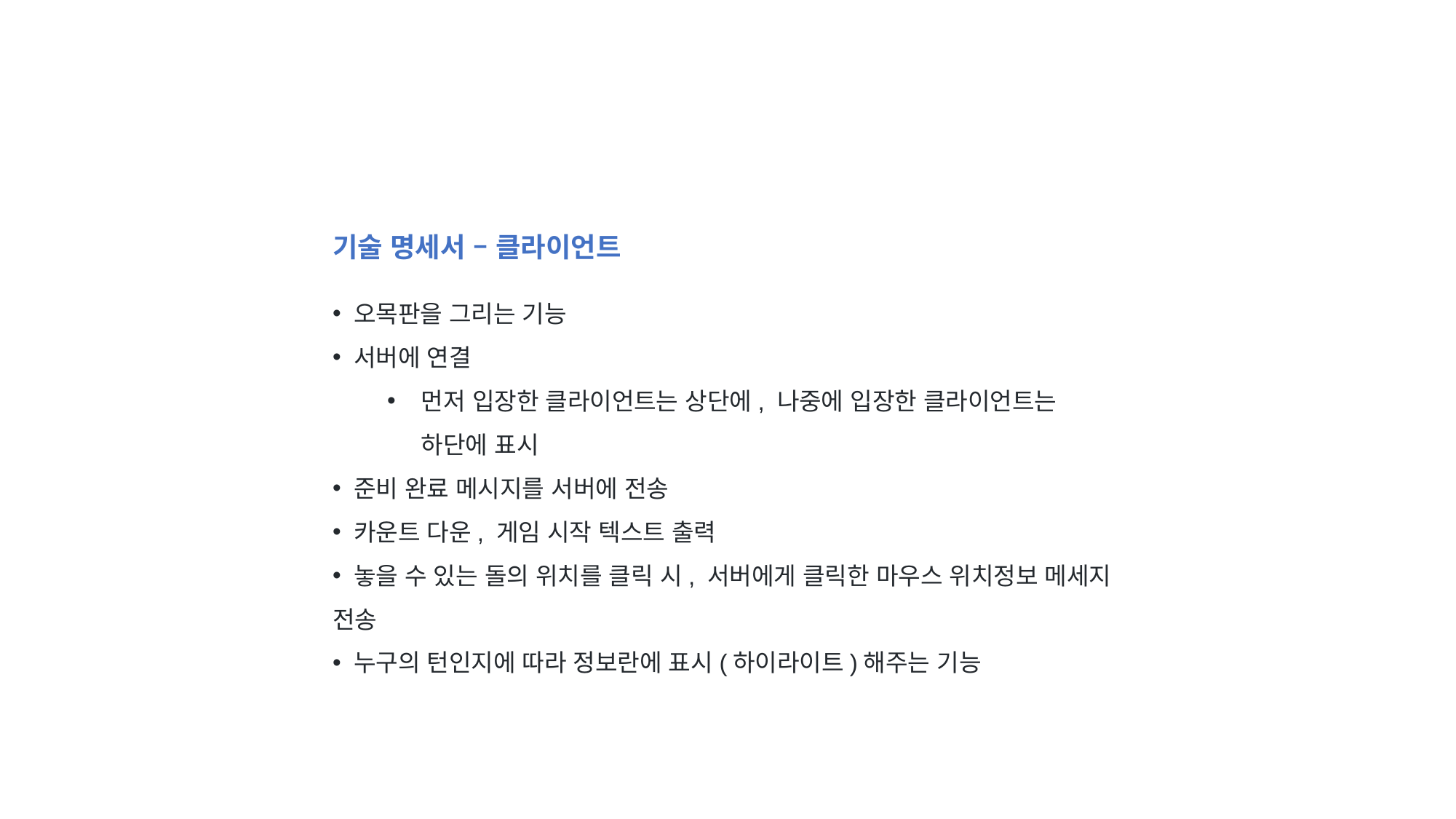

기술 명세서 – 클라이언트

 오목판을 그리는 기능
 서버에 연결
먼저 입장한 클라이언트는 상단에, 나중에 입장한 클라이언트는 하단에 표시
 준비 완료 메시지를 서버에 전송
 카운트 다운, 게임 시작 텍스트 출력
 놓을 수 있는 돌의 위치를 클릭 시, 서버에게 클릭한 마우스 위치정보 메세지 전송
 누구의 턴인지에 따라 정보란에 표시(하이라이트)해주는 기능